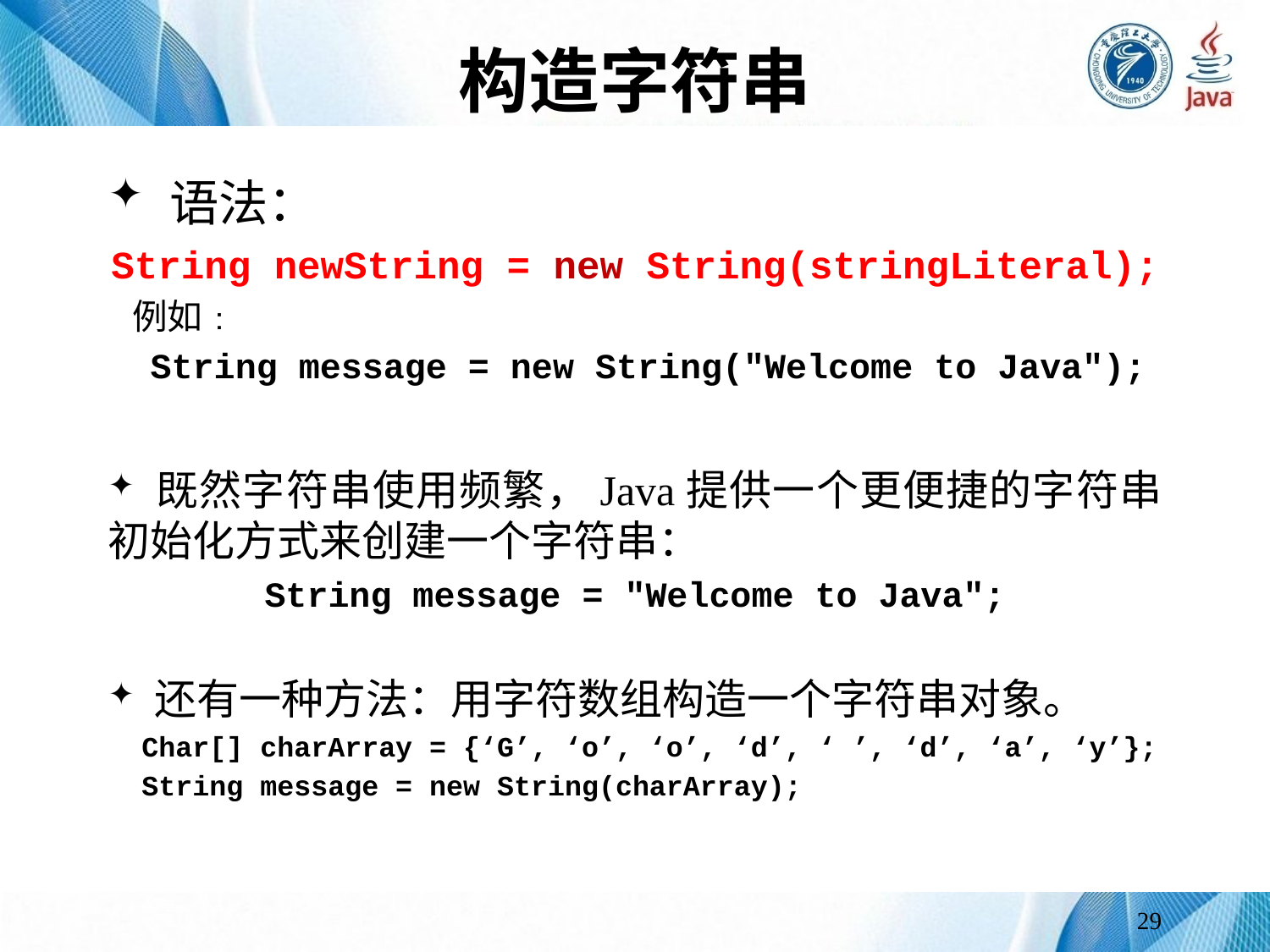

# 构造字符串
 语法：
String newString = new String(stringLiteral);
  例如:
  String message = new String("Welcome to Java");

 既然字符串使用频繁，Java提供一个更便捷的字符串初始化方式来创建一个字符串：
String message = "Welcome to Java";

 还有一种方法：用字符数组构造一个字符串对象。
  Char[] charArray = {‘G’, ‘o’, ‘o’, ‘d’, ‘ ’, ‘d’, ‘a’, ‘y’};
  String message = new String(charArray);
29